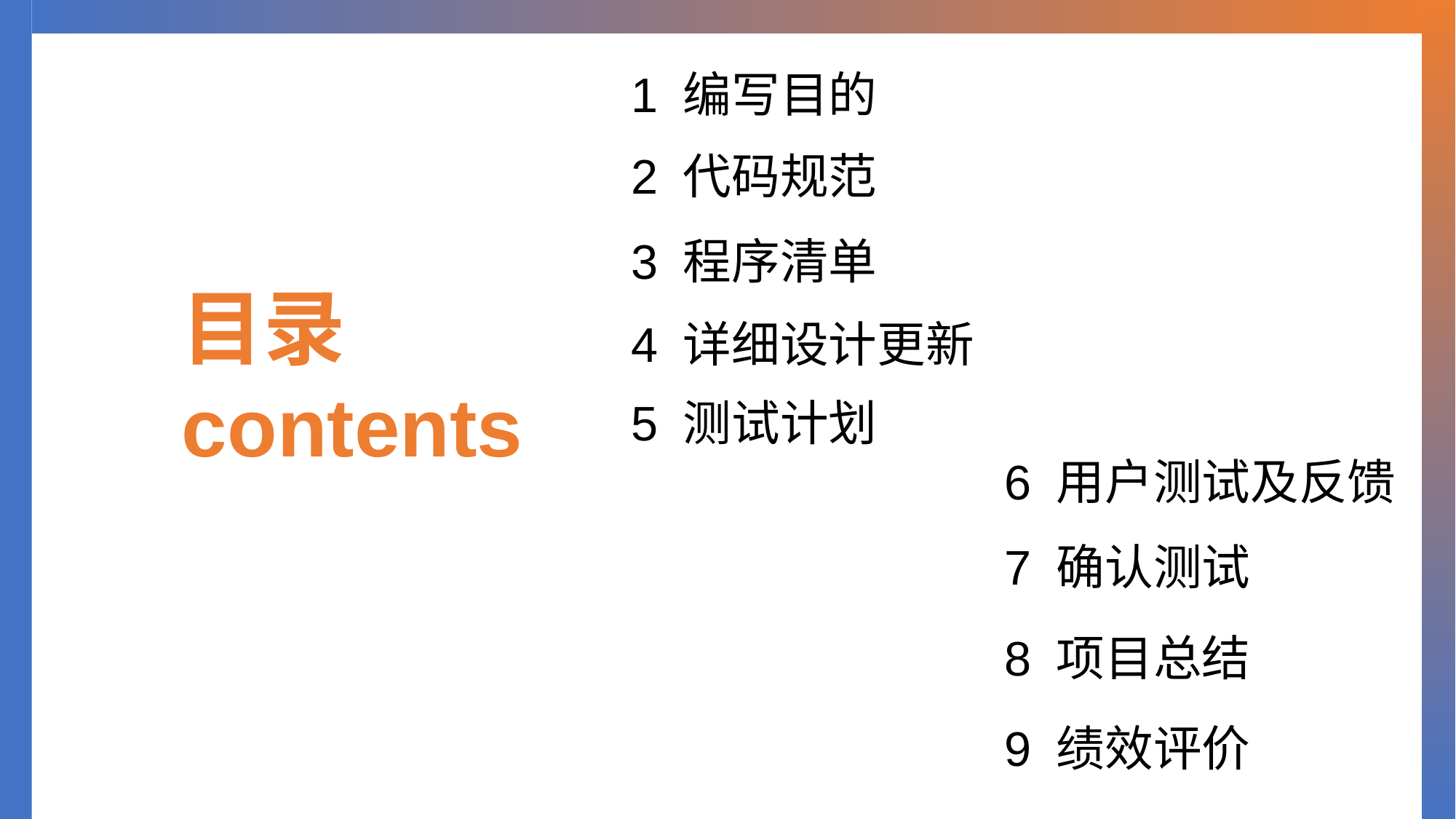

1 编写目的
2 代码规范
3 程序清单
目录
contents
4 详细设计更新
5 测试计划
6 用户测试及反馈
7 确认测试
8 项目总结
9 绩效评价